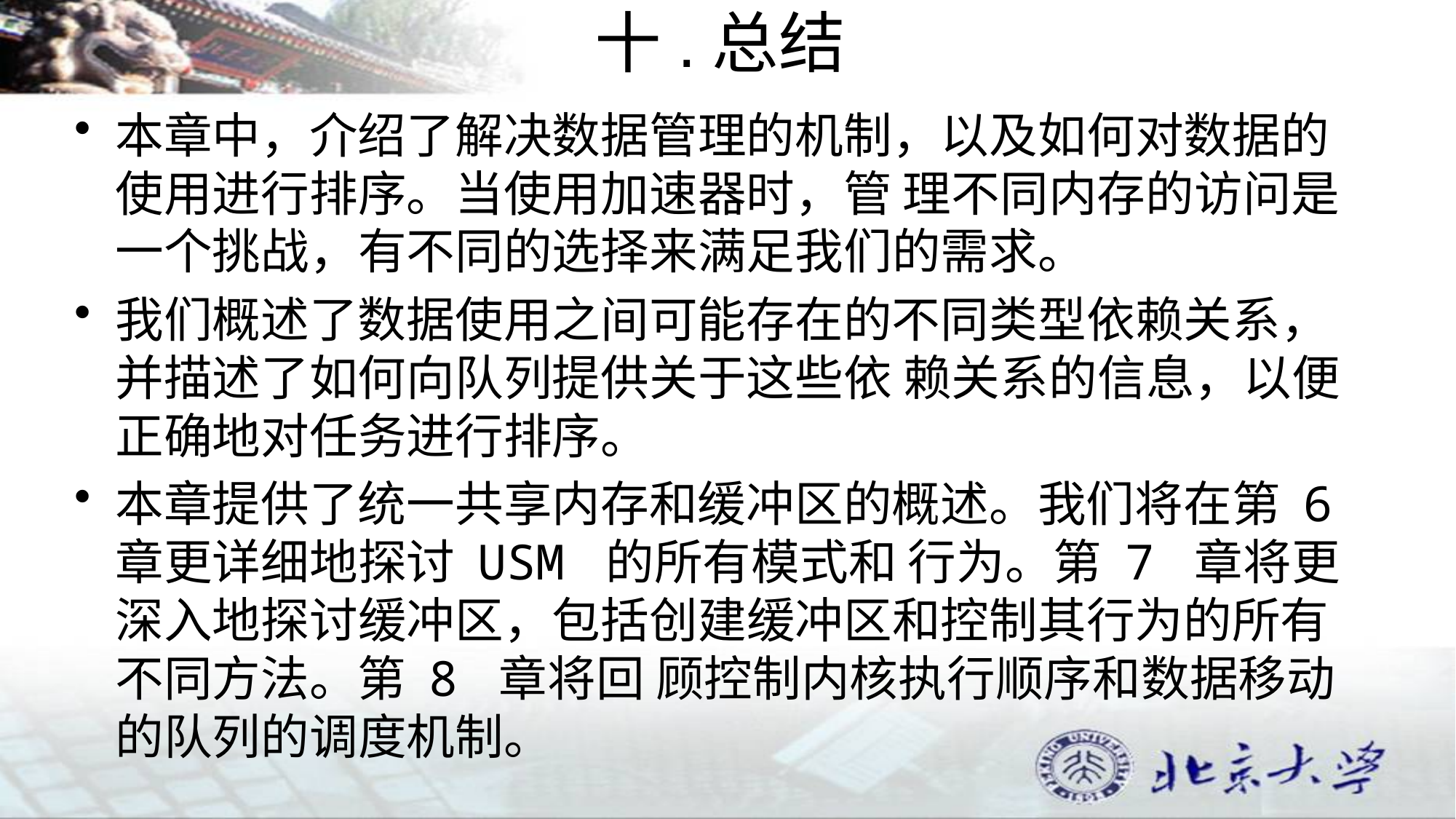

# 十.总结
本章中，介绍了解决数据管理的机制，以及如何对数据的使用进行排序。当使用加速器时，管 理不同内存的访问是一个挑战，有不同的选择来满足我们的需求。
我们概述了数据使用之间可能存在的不同类型依赖关系，并描述了如何向队列提供关于这些依 赖关系的信息，以便正确地对任务进行排序。
本章提供了统一共享内存和缓冲区的概述。我们将在第 6 章更详细地探讨 USM 的所有模式和 行为。第 7 章将更深入地探讨缓冲区，包括创建缓冲区和控制其行为的所有不同方法。第 8 章将回 顾控制内核执行顺序和数据移动的队列的调度机制。